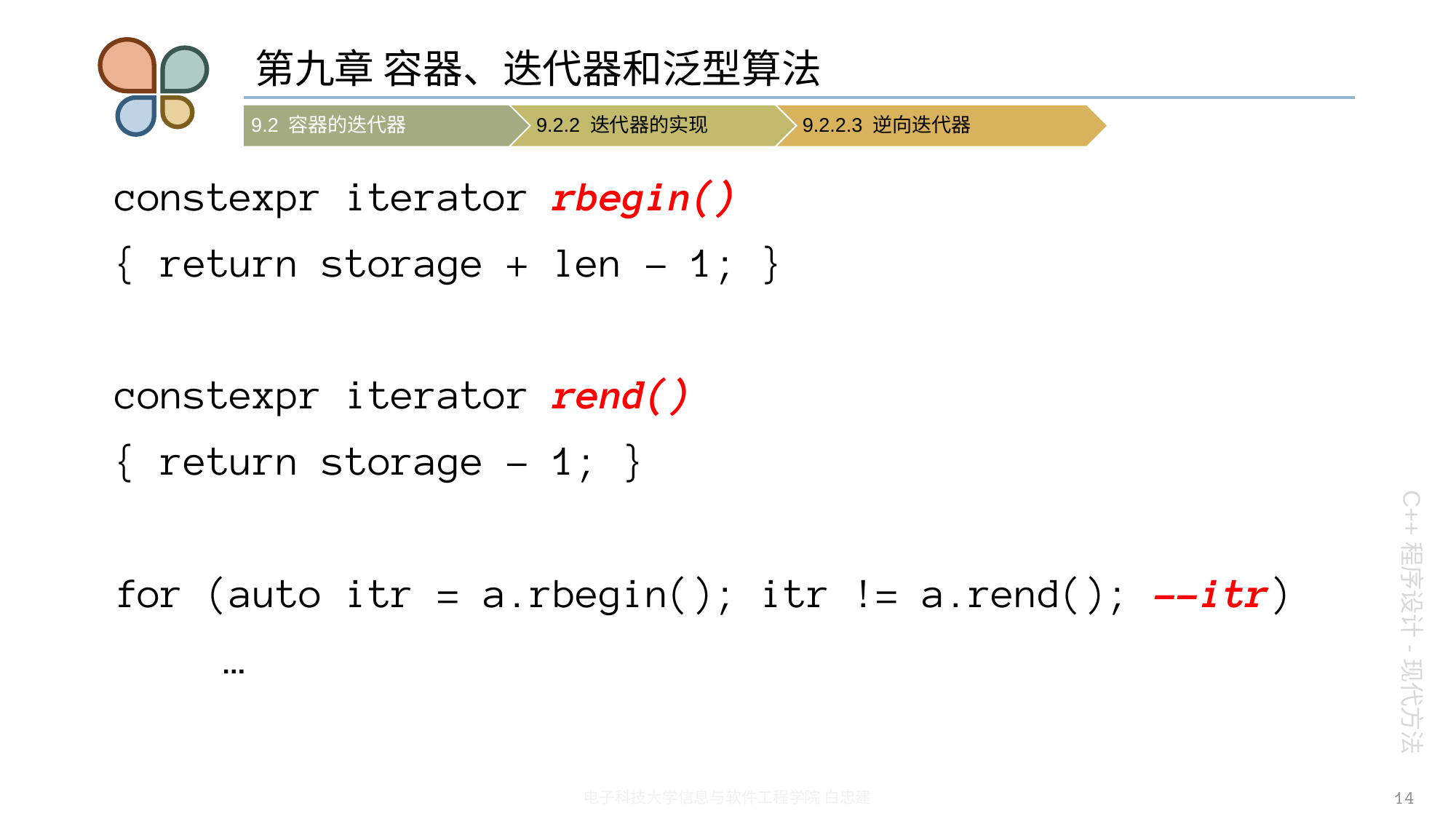

# 第九章 容器、迭代器和泛型算法
9.2 容器的迭代器
9.2.2 迭代器的实现
9.2.2.3 逆向迭代器
constexpr iterator rbegin()
{ return storage + len - 1; }

constexpr iterator rend()
{ return storage - 1; }

for (auto itr = a.rbegin(); itr != a.rend(); --itr)
	…

14